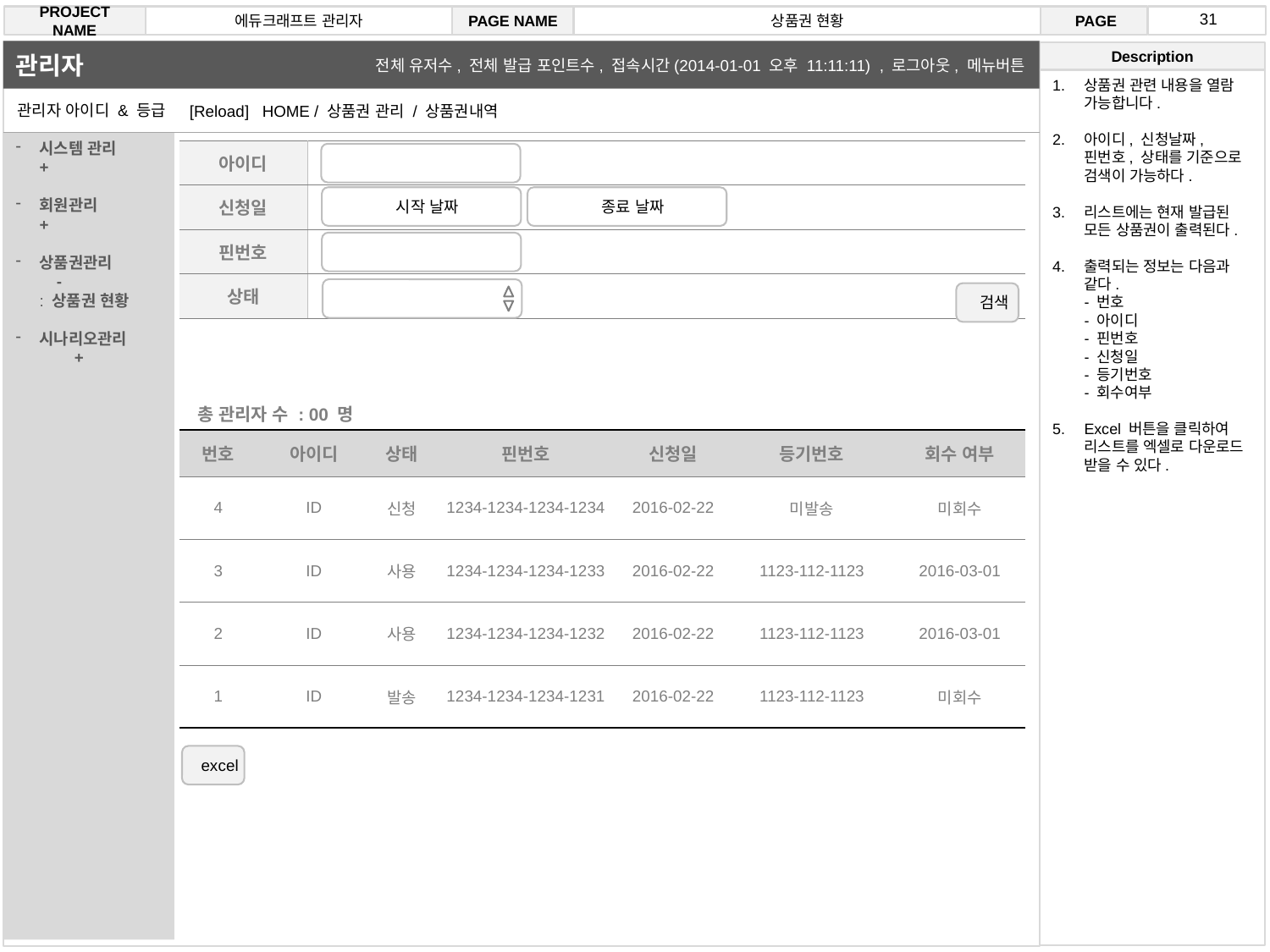

31
PROJECT NAME
에듀크래프트 관리자
PAGE NAME
상품권 현황
 PAGE

관리자
Description
전체 유저수, 전체 발급 포인트수, 접속시간(2014-01-01 오후 11:11:11)  , 로그아웃, 메뉴버튼
상품권 관련 내용을 열람 가능합니다.

아이디, 신청날짜, 핀번호, 상태를 기준으로 검색이 가능하다.

리스트에는 현재 발급된 모든 상품권이 출력된다.

출력되는 정보는 다음과 같다.
- 번호
- 아이디
- 핀번호
- 신청일
- 등기번호
- 회수여부

Excel 버튼을 클릭하여 리스트를 엑셀로 다운로드 받을 수 있다.

관리자 아이디 & 등급
[Reload]   HOME / 상품권 관리 / 상품권내역
시스템 관리          +

회원관리               +
상품권관리               -
: 상품권 현황
시나리오관리               +
| 아이디 |  |  |  |  |  |  |  |
| --- | --- | --- | --- | --- | --- | --- | --- |
| 신청일 |  |  |  |  |  |  |  |
| 핀번호 |  |  |  |  |  |  |  |
| 상태 |  |  |  |  |  |  |  |
| 총 관리자 수 : 00 명 |  |  |  |  |  |  |  |
| 번호 | 아이디 |  | 상태 | 핀번호 | 신청일 | 등기번호 | 회수 여부 |
| 4 | ID |  | 신청 | 1234-1234-1234-1234 | 2016-02-22 | 미발송 | 미회수 |
| 3 | ID |  | 사용 | 1234-1234-1234-1233 | 2016-02-22 | 1123-112-1123 | 2016-03-01 |
| 2 | ID |  | 사용 | 1234-1234-1234-1232 | 2016-02-22 | 1123-112-1123 | 2016-03-01 |
| 1 | ID |  | 발송 | 1234-1234-1234-1231 | 2016-02-22 | 1123-112-1123 | 미회수 |

시작 날짜

종료 날짜

검색

excel